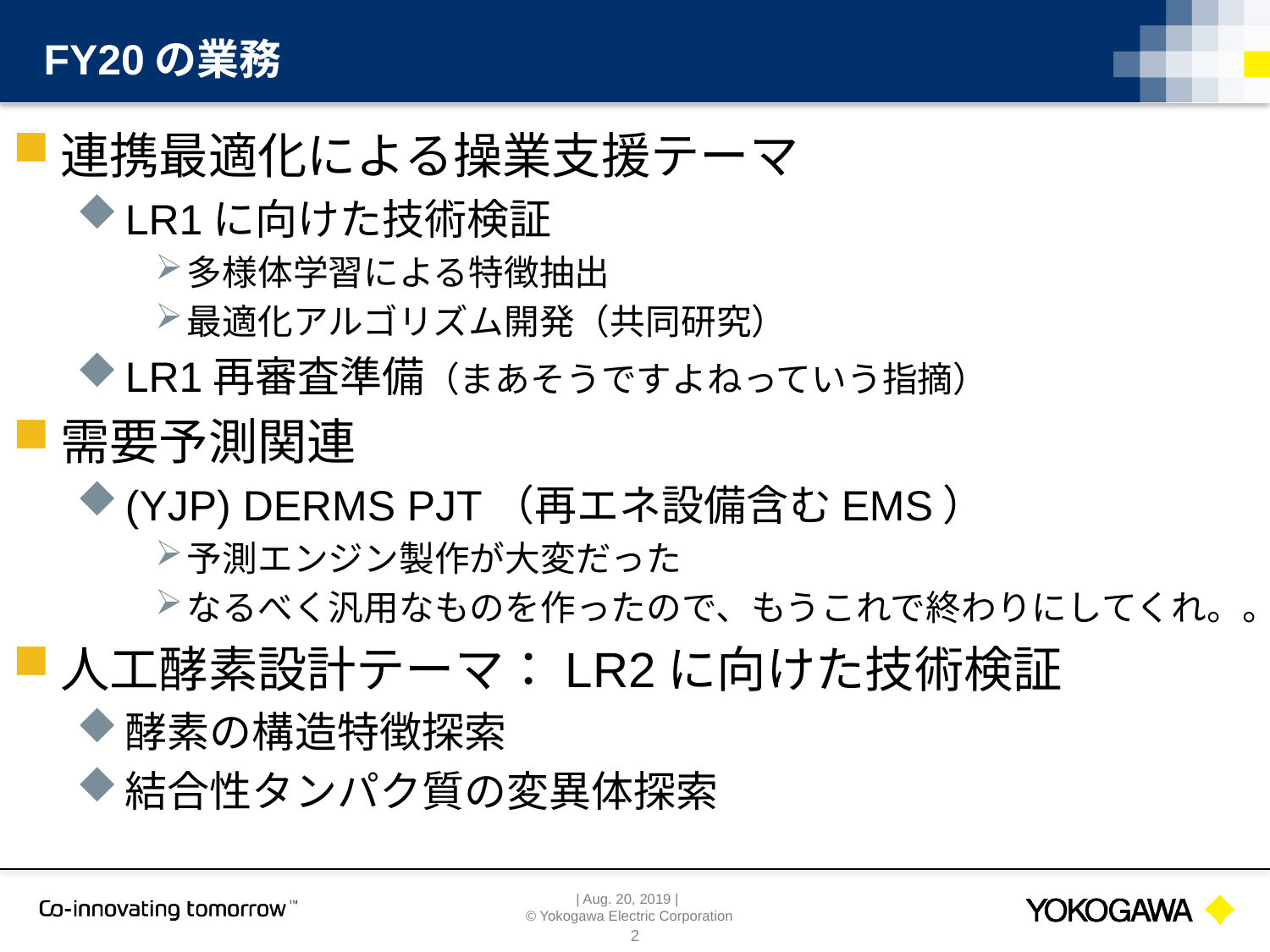

# FY20の業務
連携最適化による操業支援テーマ
LR1に向けた技術検証
多様体学習による特徴抽出
最適化アルゴリズム開発（共同研究）
LR1再審査準備（まあそうですよねっていう指摘）
需要予測関連
(YJP) DERMS PJT（再エネ設備含むEMS）
予測エンジン製作が大変だった
なるべく汎用なものを作ったので、もうこれで終わりにしてくれ。。
人工酵素設計テーマ：LR2に向けた技術検証
酵素の構造特徴探索
結合性タンパク質の変異体探索
2